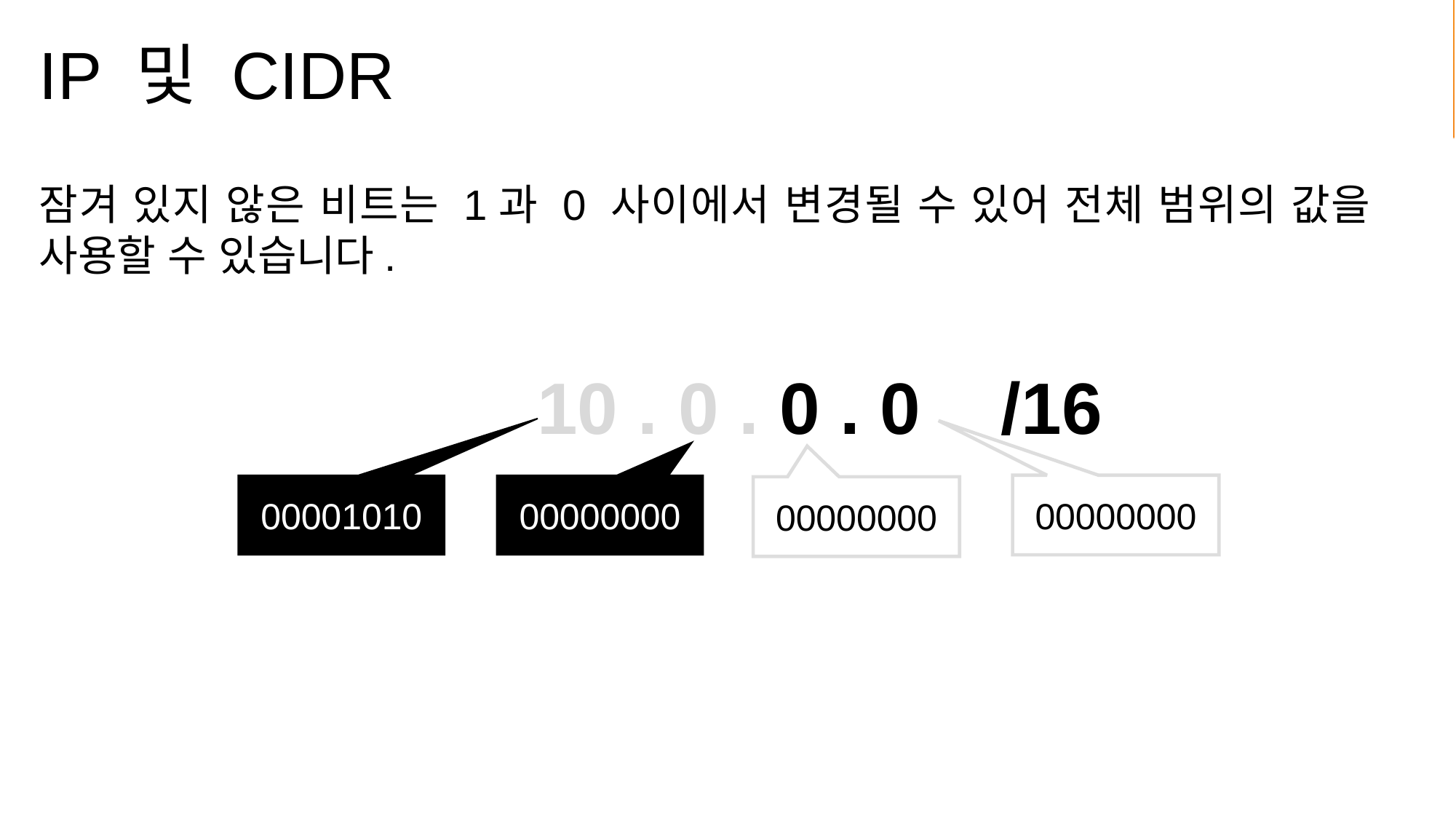

# IP 및 CIDR
잠겨 있지 않은 비트는 1과 0 사이에서 변경될 수 있어 전체 범위의 값을 사용할 수 있습니다.
10 . 0 . 0 . 0    /16
00001010
00000000
00000000
00000000